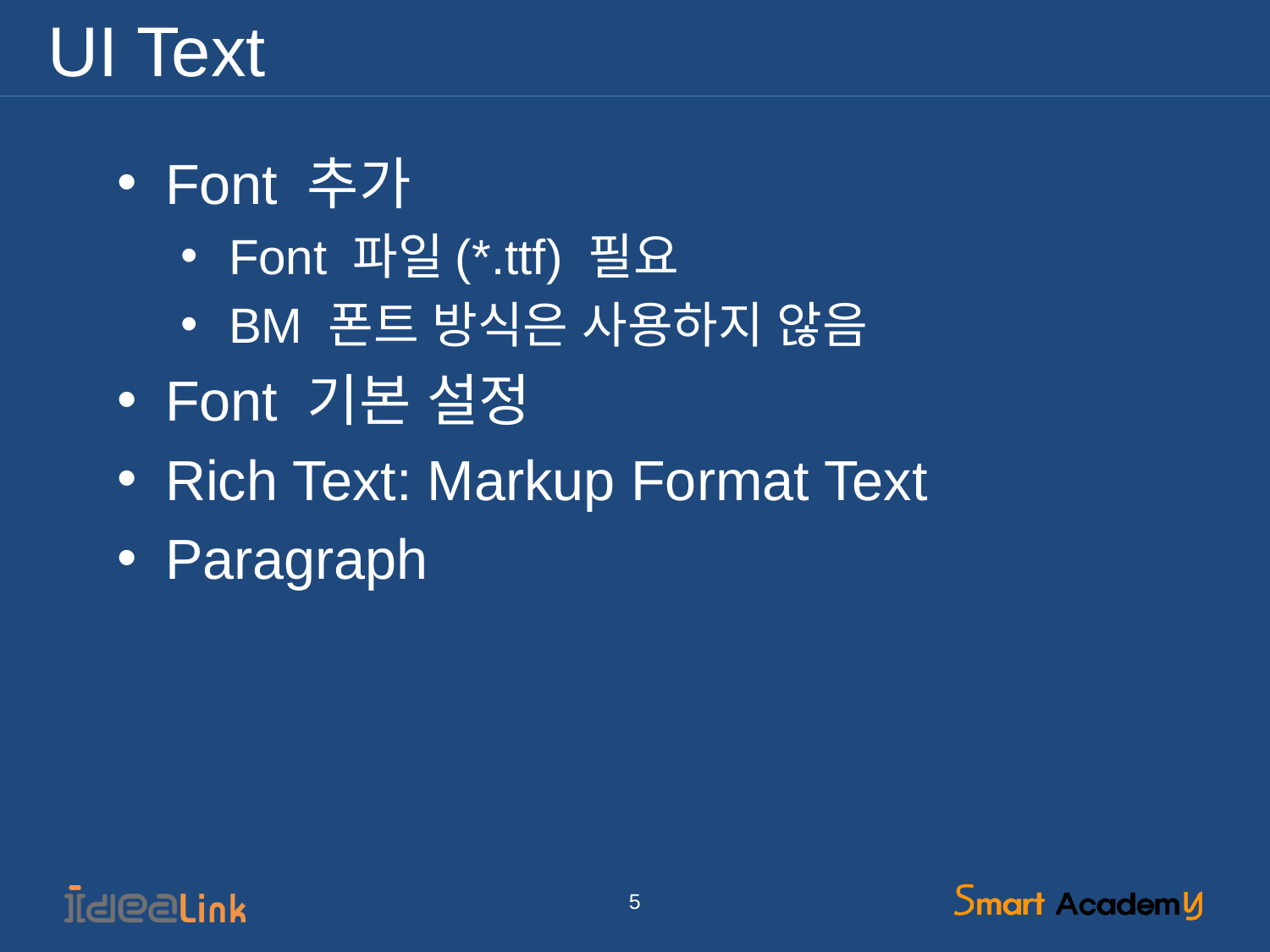

# UI Text
Font 추가
Font 파일(*.ttf) 필요
BM 폰트 방식은 사용하지 않음
Font 기본 설정
Rich Text: Markup Format Text
Paragraph

5